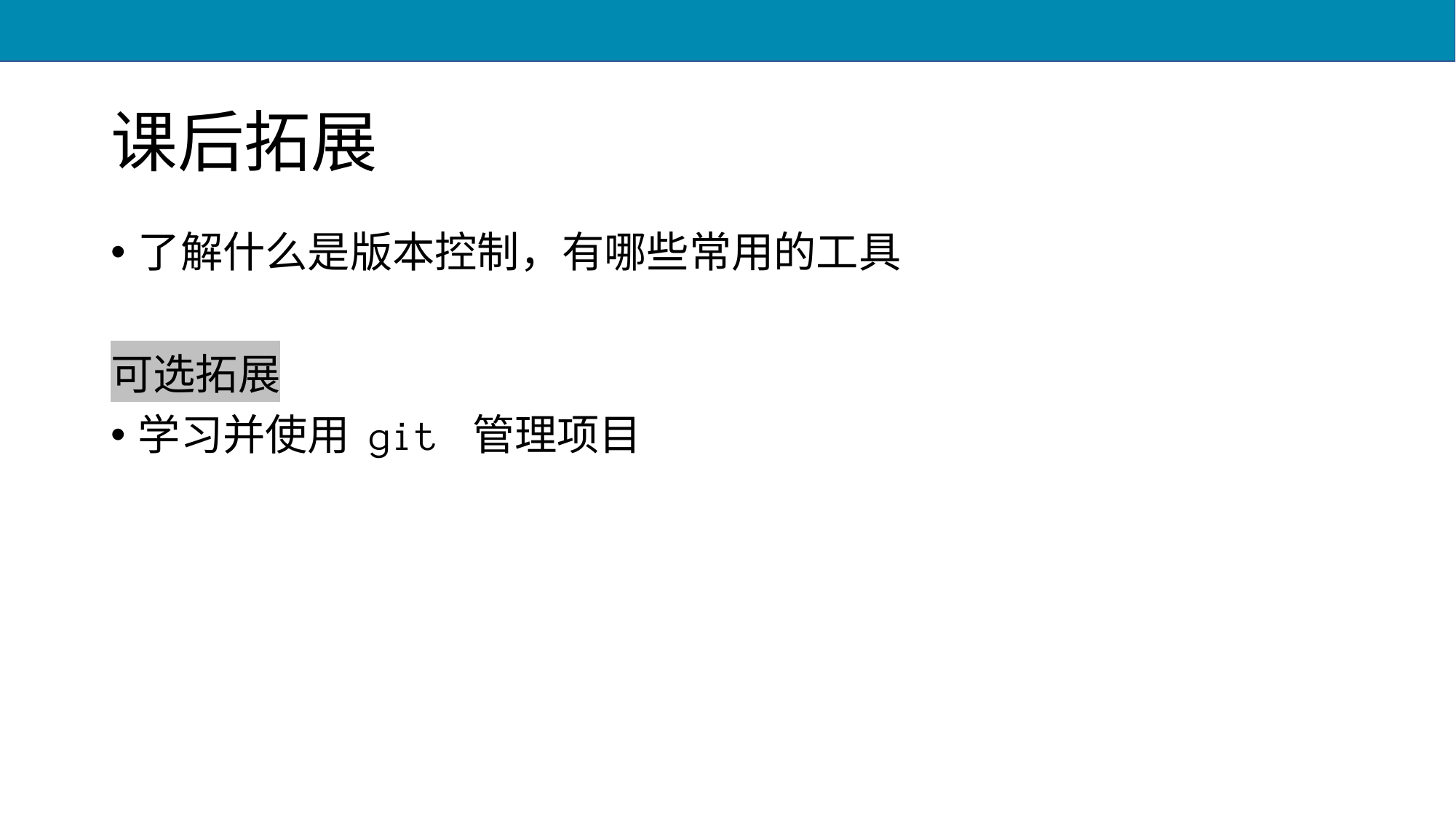

# 课后拓展
了解什么是版本控制，有哪些常用的工具

可选拓展
学习并使用 git 管理项目